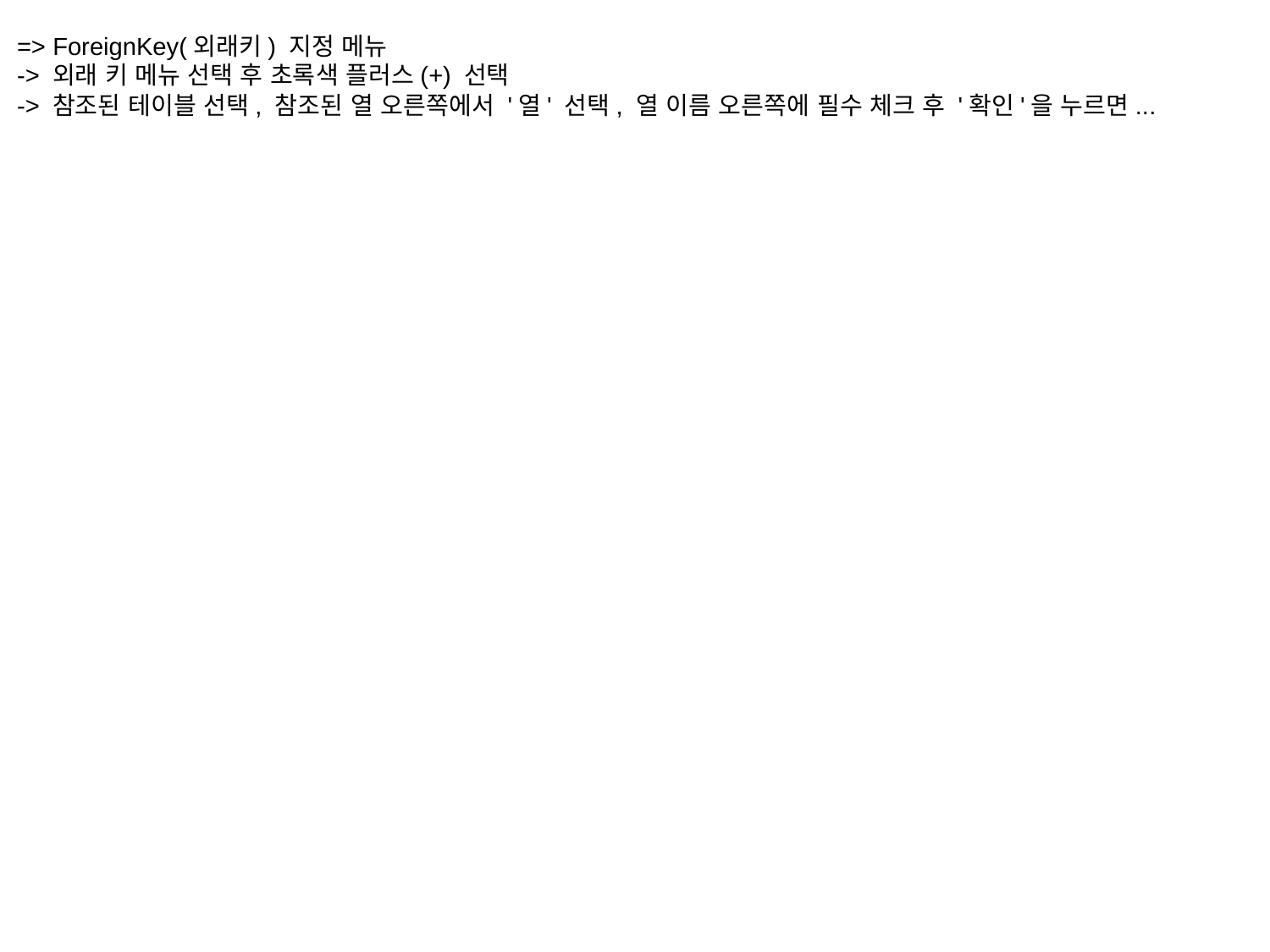

=> ForeignKey(외래키) 지정 메뉴
-> 외래 키 메뉴 선택 후 초록색 플러스(+) 선택
-> 참조된 테이블 선택, 참조된 열 오른쪽에서 '열' 선택, 열 이름 오른쪽에 필수 체크 후 '확인'을 누르면...